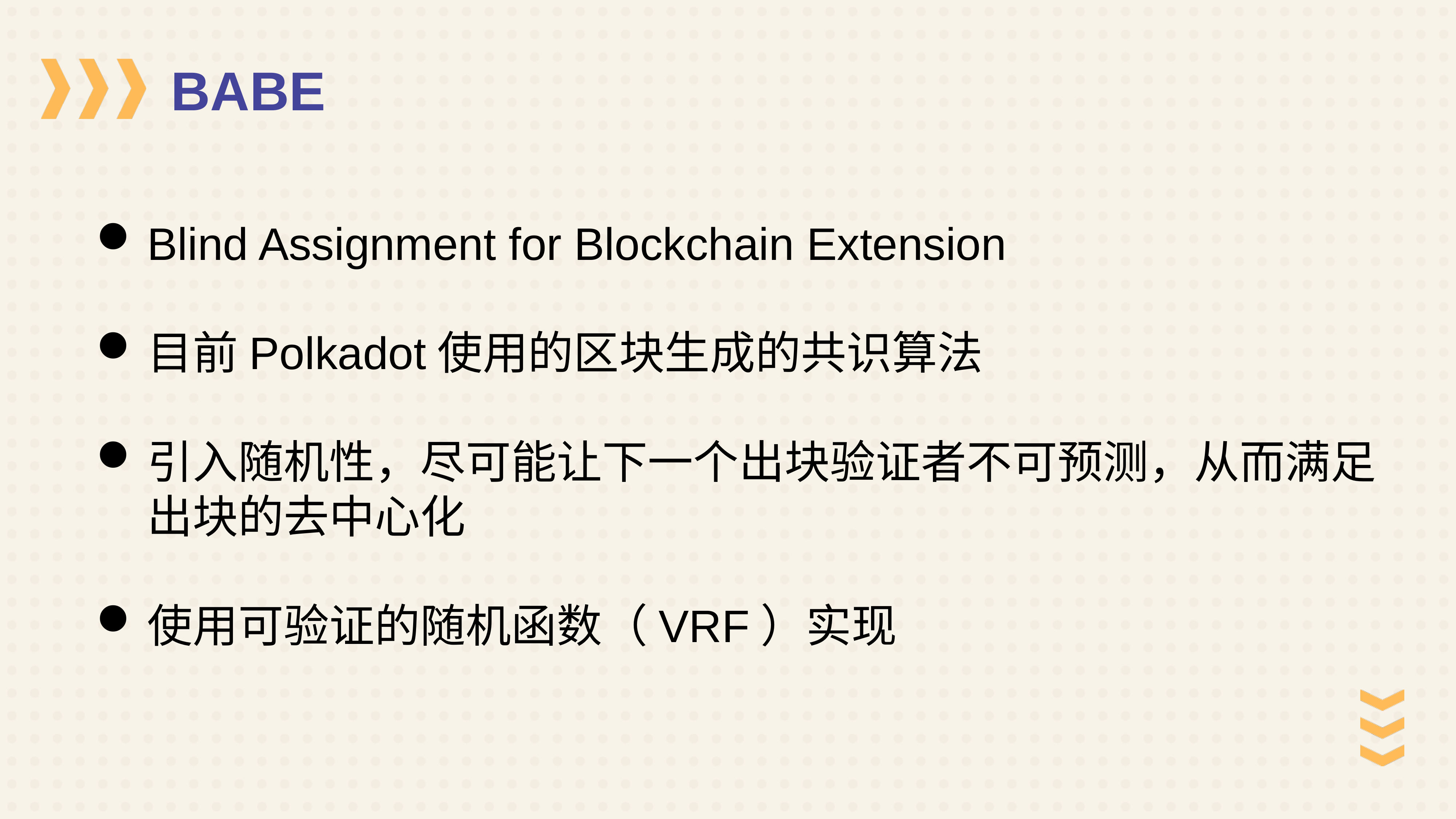

BABE

Blind Assignment for Blockchain Extension

目前Polkadot使用的区块生成的共识算法

引入随机性，尽可能让下一个出块验证者不可预测，从而满足出块的去中心化

使用可验证的随机函数（VRF）实现